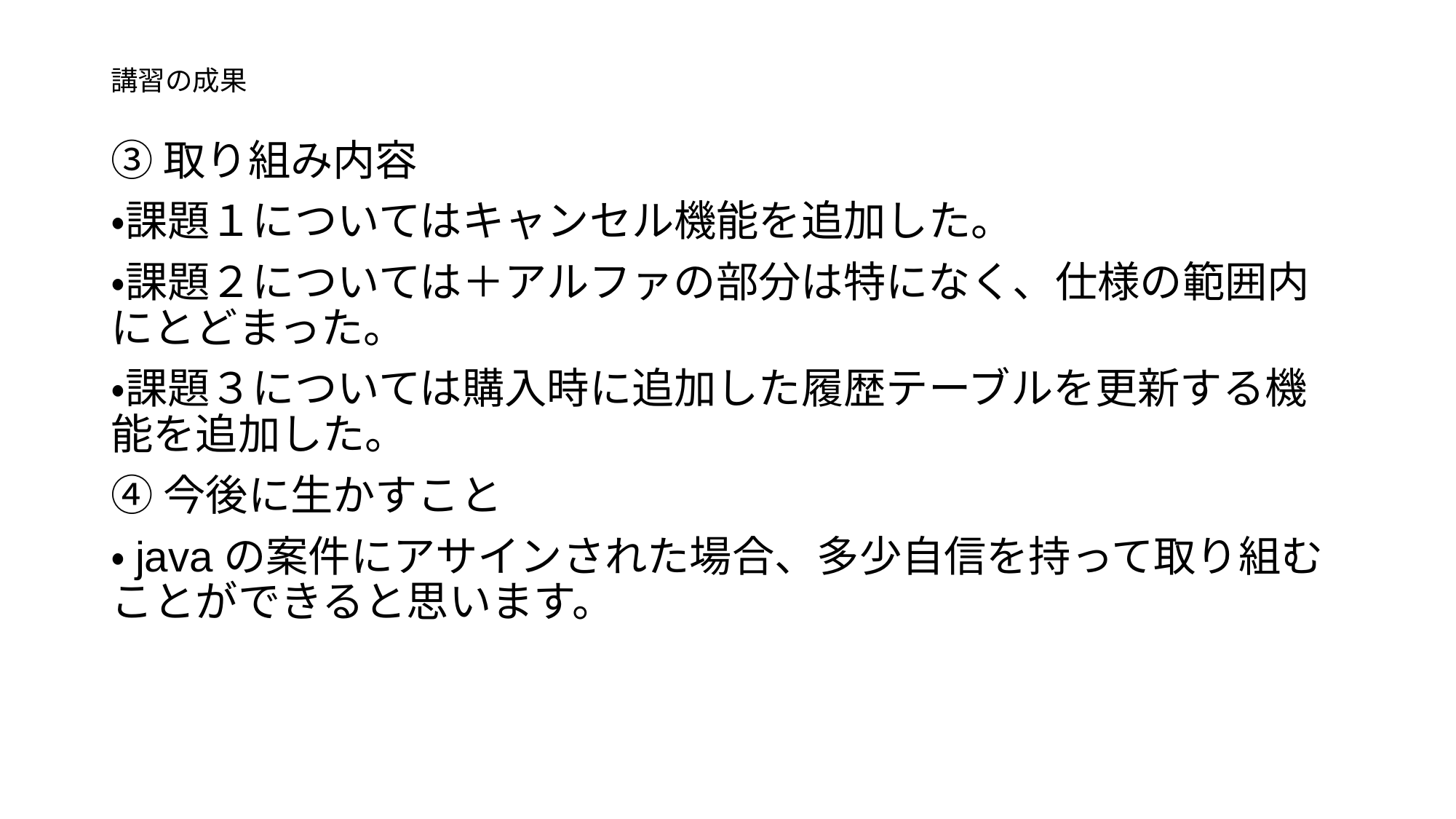

# 講習の成果
③取り組み内容
・課題１についてはキャンセル機能を追加した。
・課題２については＋アルファの部分は特になく、仕様の範囲内にとどまった。
・課題３については購入時に追加した履歴テーブルを更新する機能を追加した。
④今後に生かすこと
・javaの案件にアサインされた場合、多少自信を持って取り組むことができると思います。